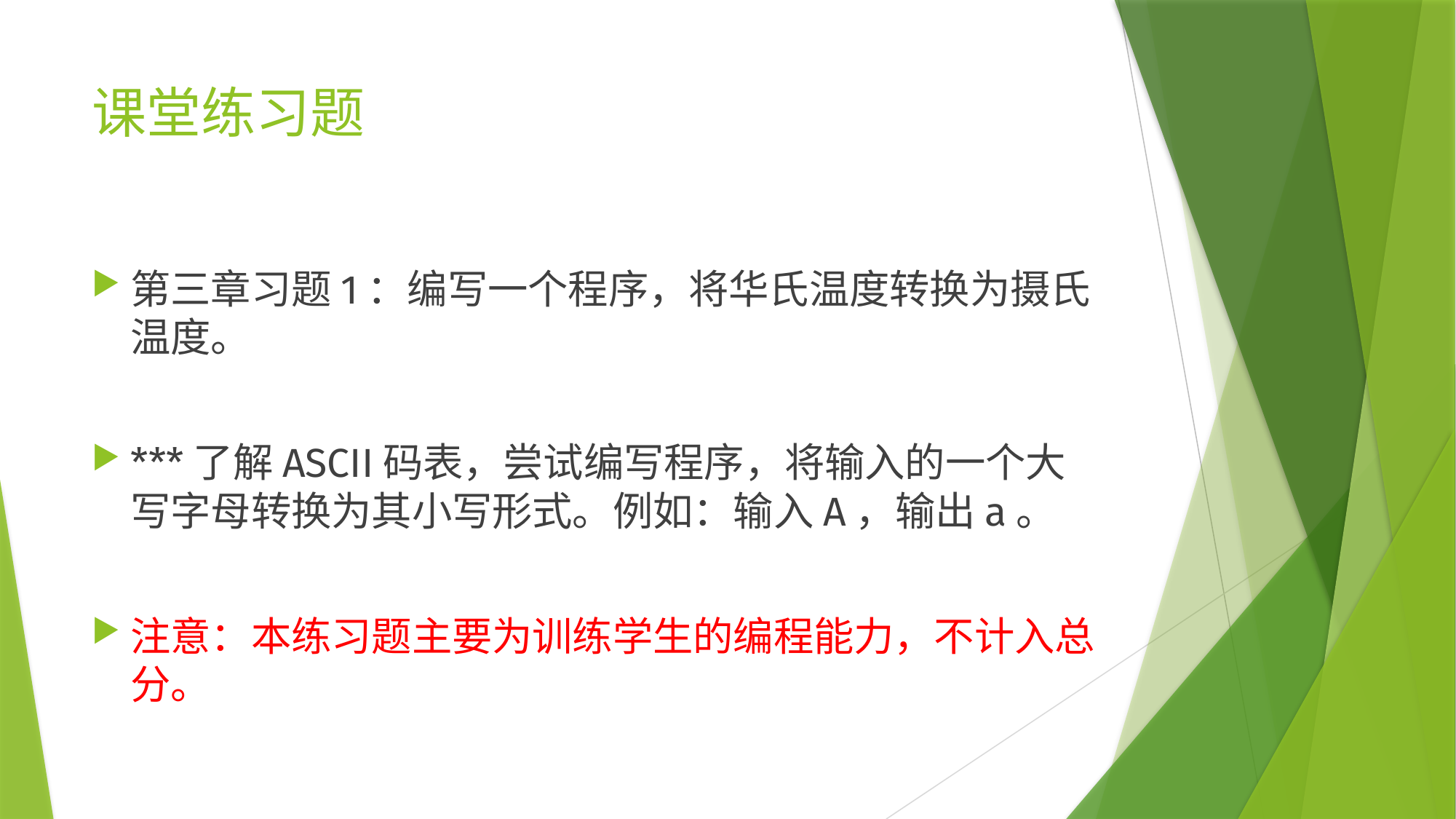

# 课堂练习题
第三章习题1：编写一个程序，将华氏温度转换为摄氏温度。

***了解ASCII码表，尝试编写程序，将输入的一个大写字母转换为其小写形式。例如：输入A，输出a。

注意：本练习题主要为训练学生的编程能力，不计入总分。